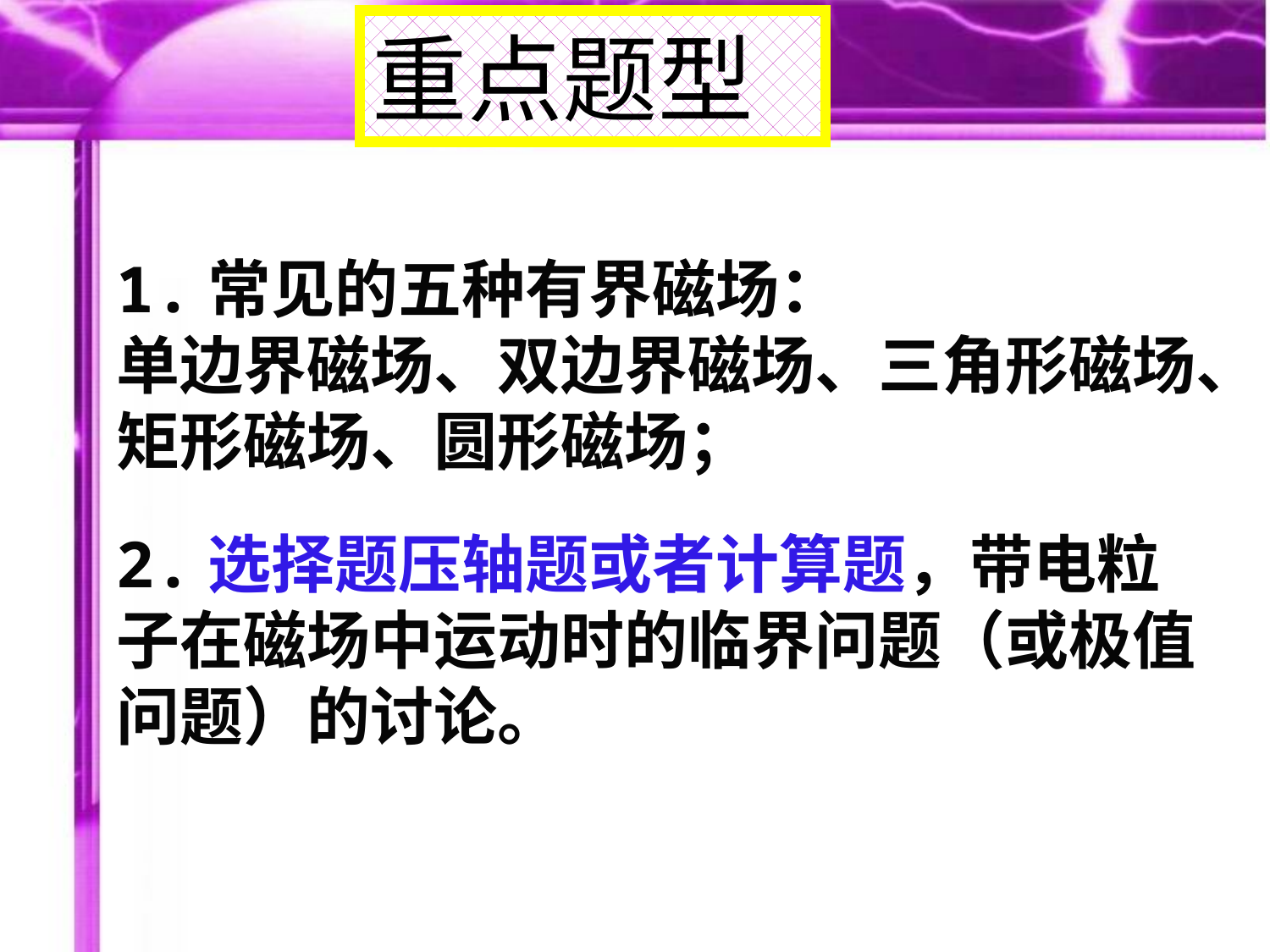

重点题型
1.常见的五种有界磁场：
单边界磁场、双边界磁场、三角形磁场、矩形磁场、圆形磁场；
2.选择题压轴题或者计算题，带电粒子在磁场中运动时的临界问题（或极值问题）的讨论。